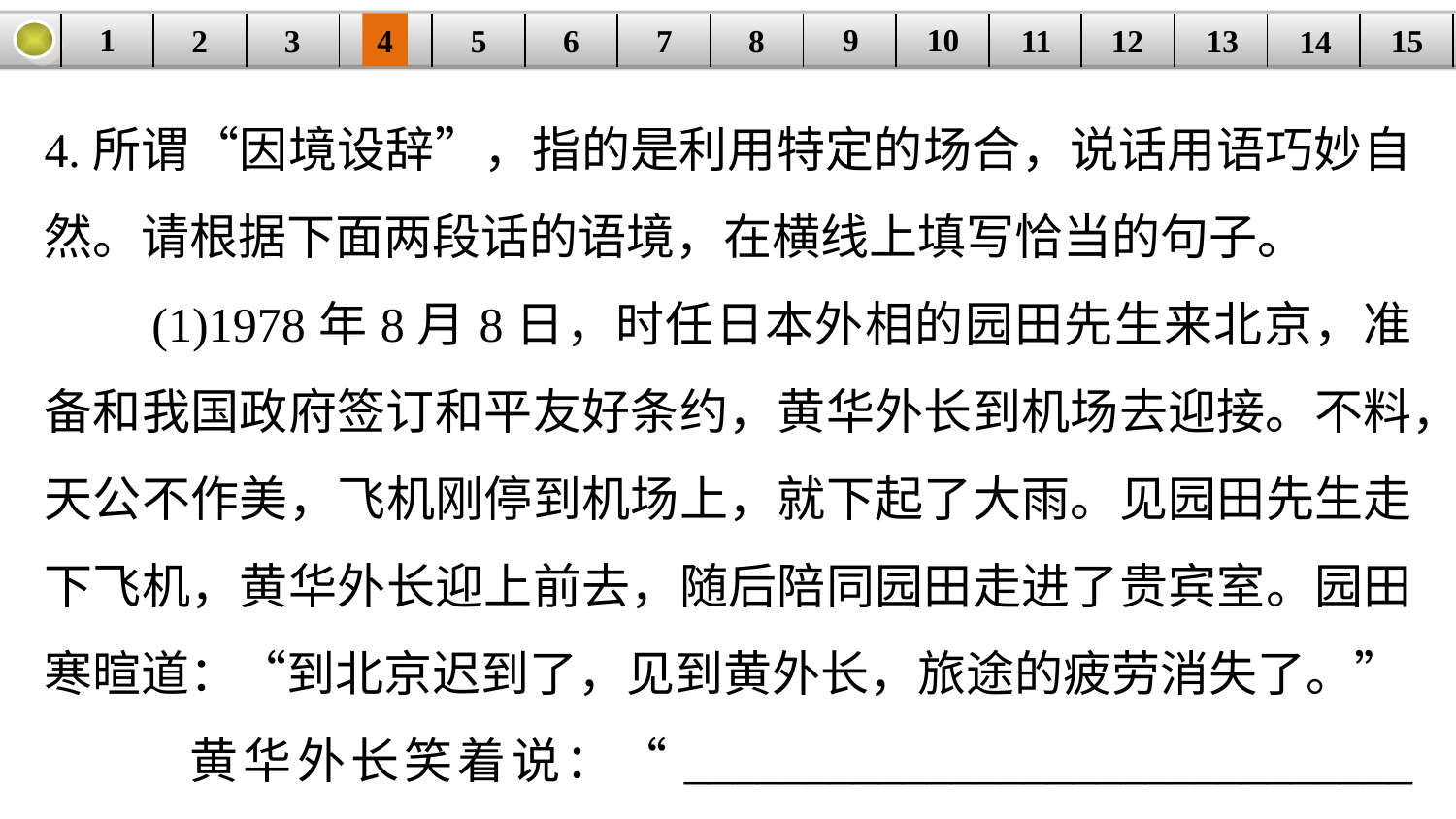

9
10
1
3
4
5
6
8
11
2
12
15
|  |  |  |  |  |  |  |  |  |  |  |  |  |  |  |
| --- | --- | --- | --- | --- | --- | --- | --- | --- | --- | --- | --- | --- | --- | --- |
7
13
14

4.所谓“因境设辞”，指的是利用特定的场合，说话用语巧妙自然。请根据下面两段话的语境，在横线上填写恰当的句子。
        (1)1978年8月8日，时任日本外相的园田先生来北京，准备和我国政府签订和平友好条约，黄华外长到机场去迎接。不料，天公不作美，飞机刚停到机场上，就下起了大雨。见园田先生走下飞机，黄华外长迎上前去，随后陪同园田走进了贵宾室。园田寒暄道：“到北京迟到了，见到黄外长，旅途的疲劳消失了。”
        黄华外长笑着说：“_______________________________。”